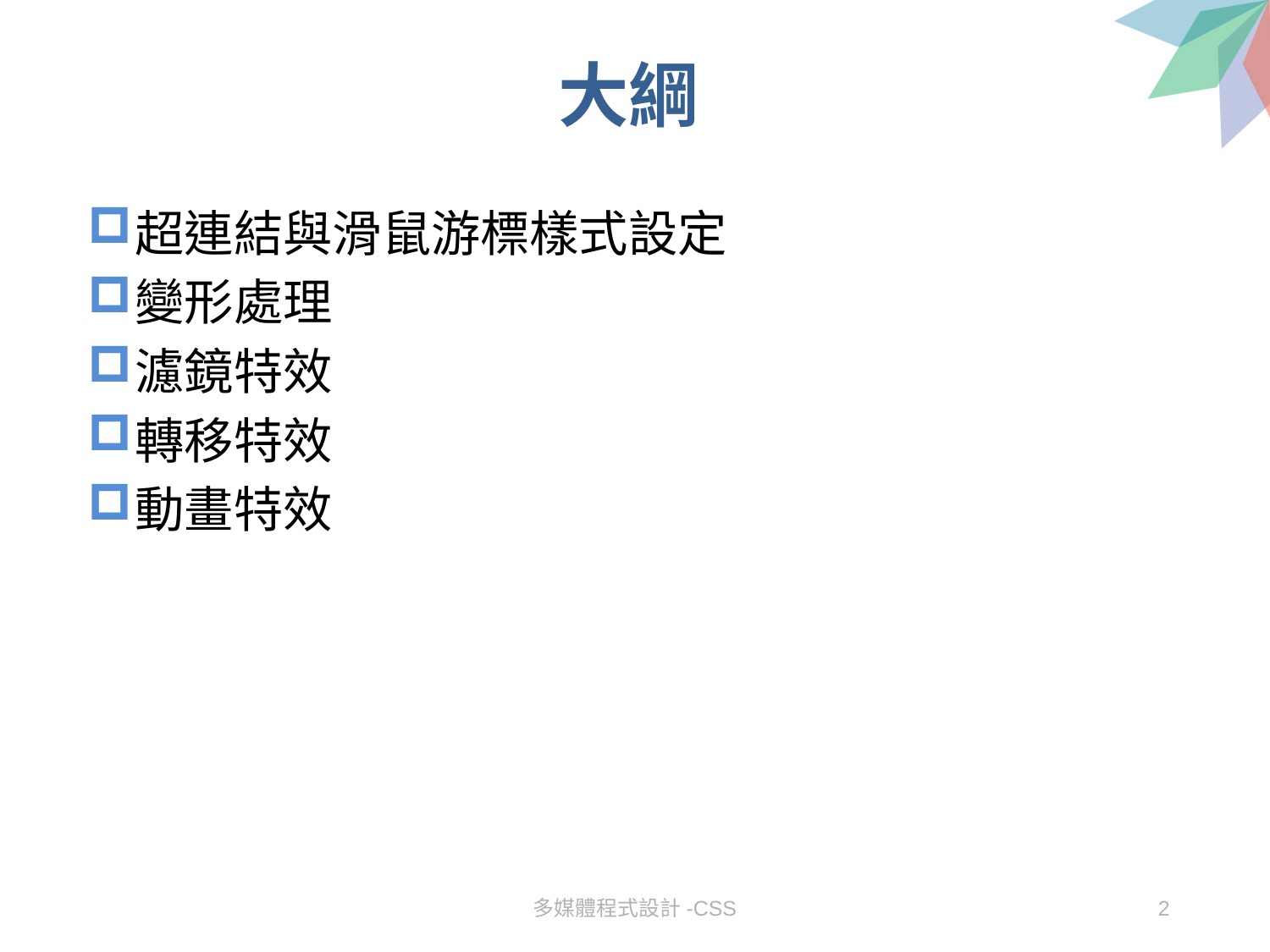

# 大綱
超連結與滑鼠游標樣式設定
變形處理
濾鏡特效
轉移特效
動畫特效
多媒體程式設計-CSS
2